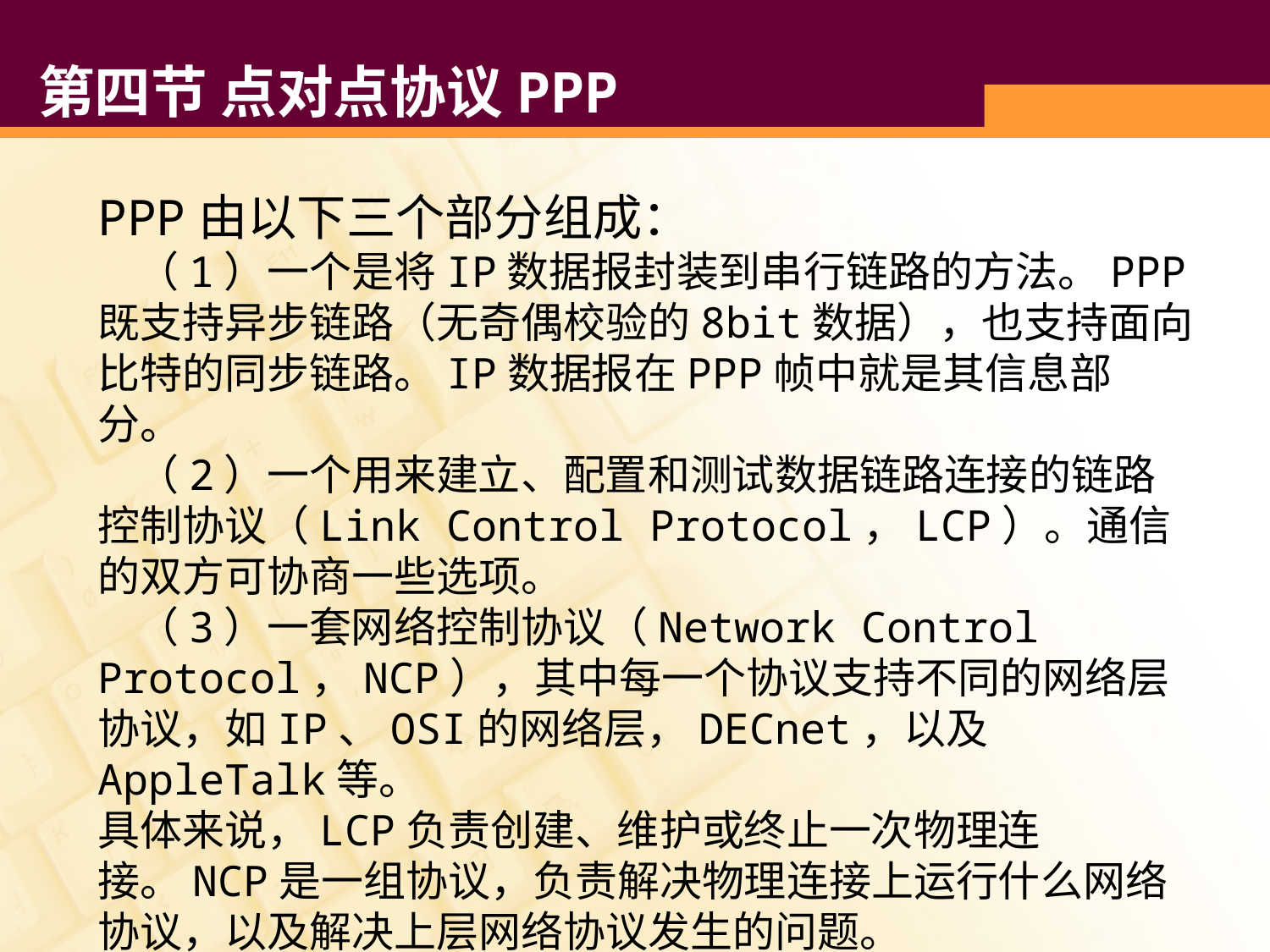

# 第四节 点对点协议PPP
PPP由以下三个部分组成：
   （1）一个是将IP数据报封装到串行链路的方法。PPP既支持异步链路（无奇偶校验的8bit数据），也支持面向比特的同步链路。IP数据报在PPP帧中就是其信息部分。
   （2）一个用来建立、配置和测试数据链路连接的链路控制协议（Link Control Protocol，LCP）。通信的双方可协商一些选项。
   （3）一套网络控制协议（Network Control Protocol，NCP），其中每一个协议支持不同的网络层协议，如IP、OSI的网络层，DECnet，以及AppleTalk等。
具体来说，LCP负责创建、维护或终止一次物理连接。NCP是一组协议，负责解决物理连接上运行什么网络协议，以及解决上层网络协议发生的问题。